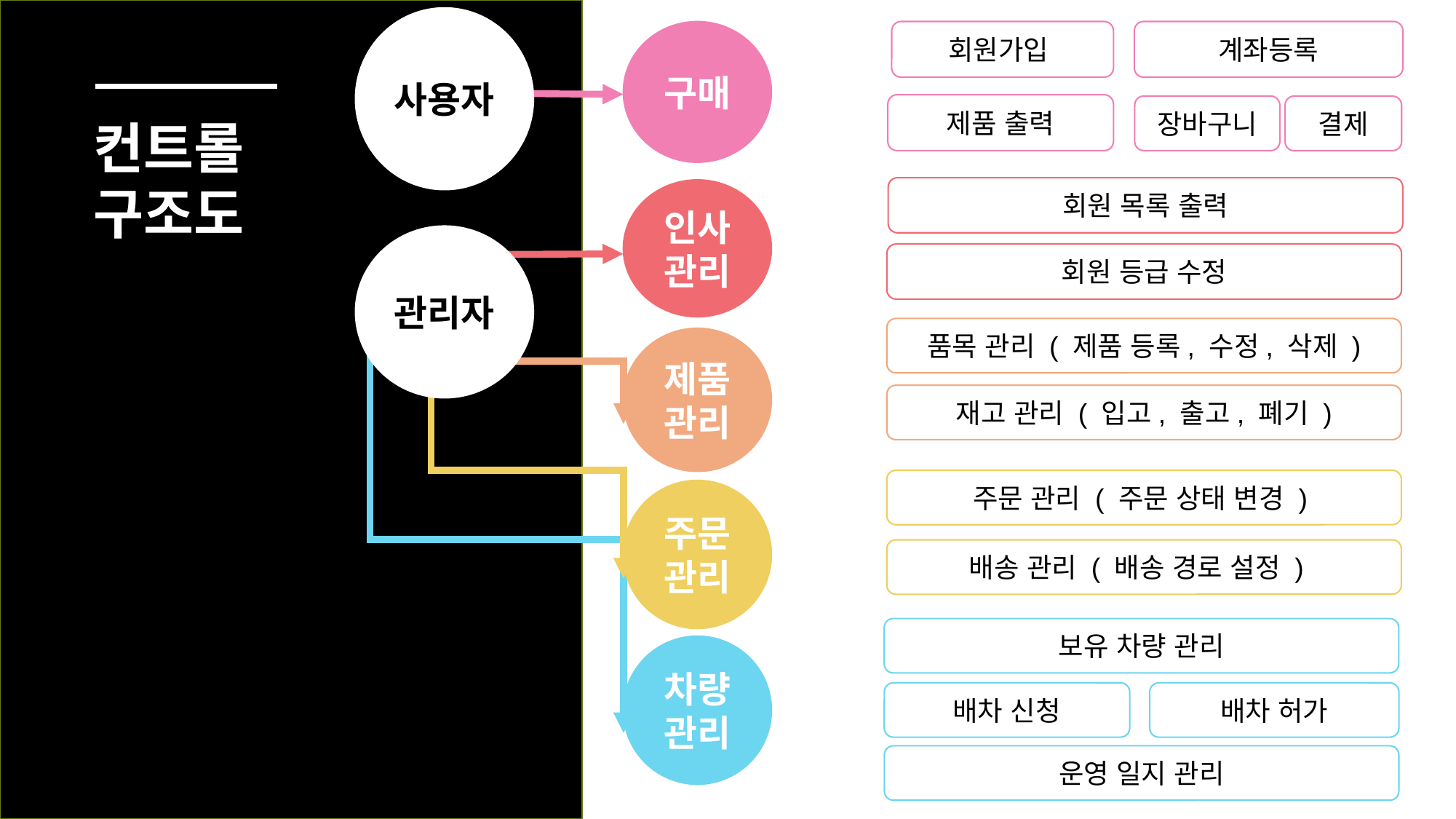

사용자
구매
회원가입
계좌등록
컨트롤
구조도
제품 출력
장바구니
결제
회원 목록 출력
인사
관리
관리자
회원 등급 수정
품목 관리 ( 제품 등록, 수정, 삭제 )
제품
관리
재고 관리 ( 입고, 출고, 폐기 )
주문 관리 ( 주문 상태 변경 )
주문
관리
배송 관리 ( 배송 경로 설정 )
보유 차량 관리
차량
관리
배차 허가
배차 신청
운영 일지 관리